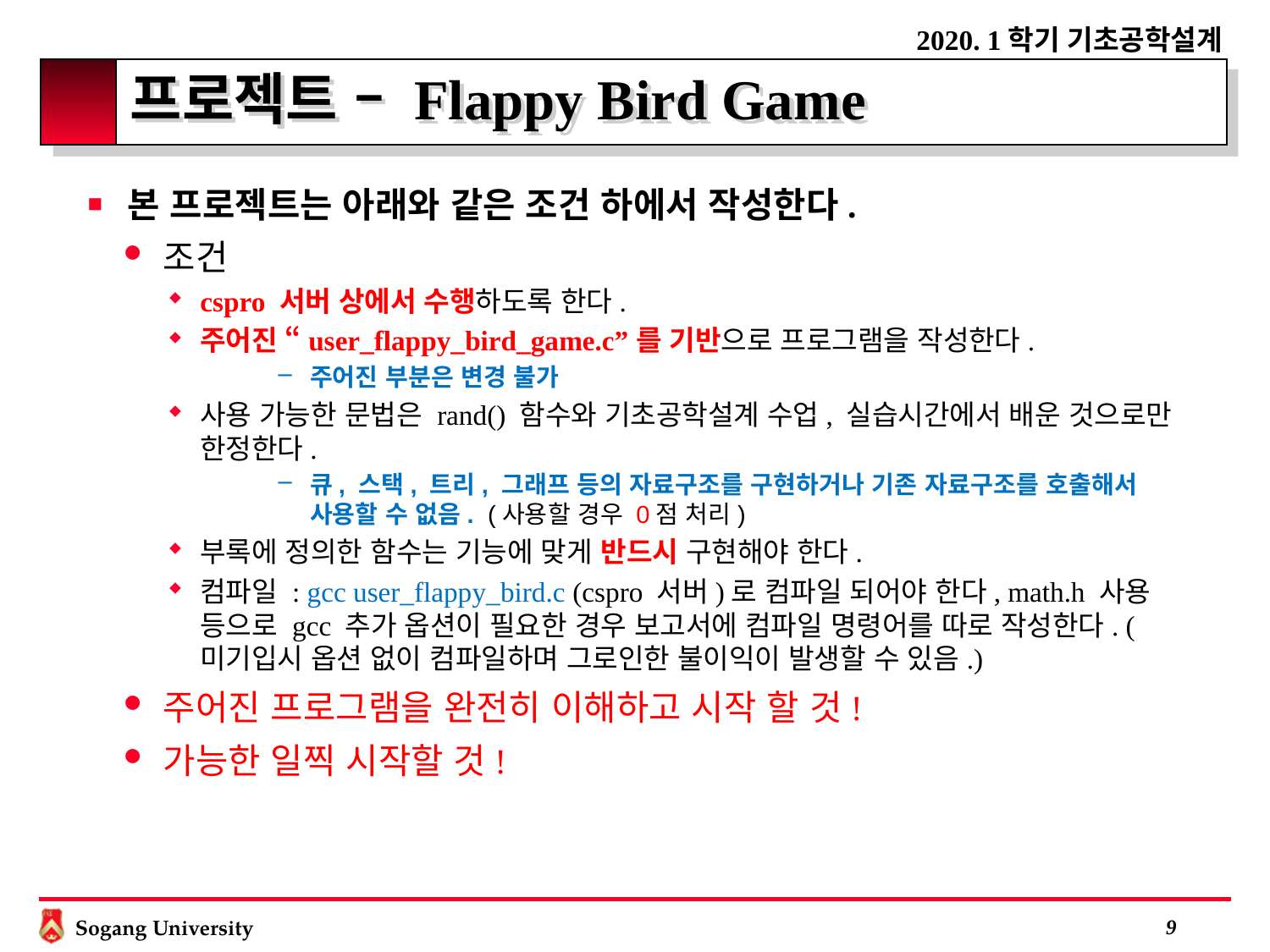

# 프로젝트 – Flappy Bird Game
본 프로젝트는 아래와 같은 조건 하에서 작성한다.
조건
cspro 서버 상에서 수행하도록 한다.
주어진 “user_flappy_bird_game.c”를 기반으로 프로그램을 작성한다.
주어진 부분은 변경 불가
사용 가능한 문법은 rand() 함수와 기초공학설계 수업, 실습시간에서 배운 것으로만 한정한다.
큐, 스택, 트리, 그래프 등의 자료구조를 구현하거나 기존 자료구조를 호출해서 사용할 수 없음.  (사용할 경우 0점 처리)
부록에 정의한 함수는 기능에 맞게 반드시 구현해야 한다.
컴파일 : gcc user_flappy_bird.c (cspro 서버)로 컴파일 되어야 한다, math.h 사용 등으로 gcc 추가 옵션이 필요한 경우 보고서에 컴파일 명령어를 따로 작성한다. (미기입시 옵션 없이 컴파일하며 그로인한 불이익이 발생할 수 있음.)
주어진 프로그램을 완전히 이해하고 시작 할 것!
가능한 일찍 시작할 것!
 9